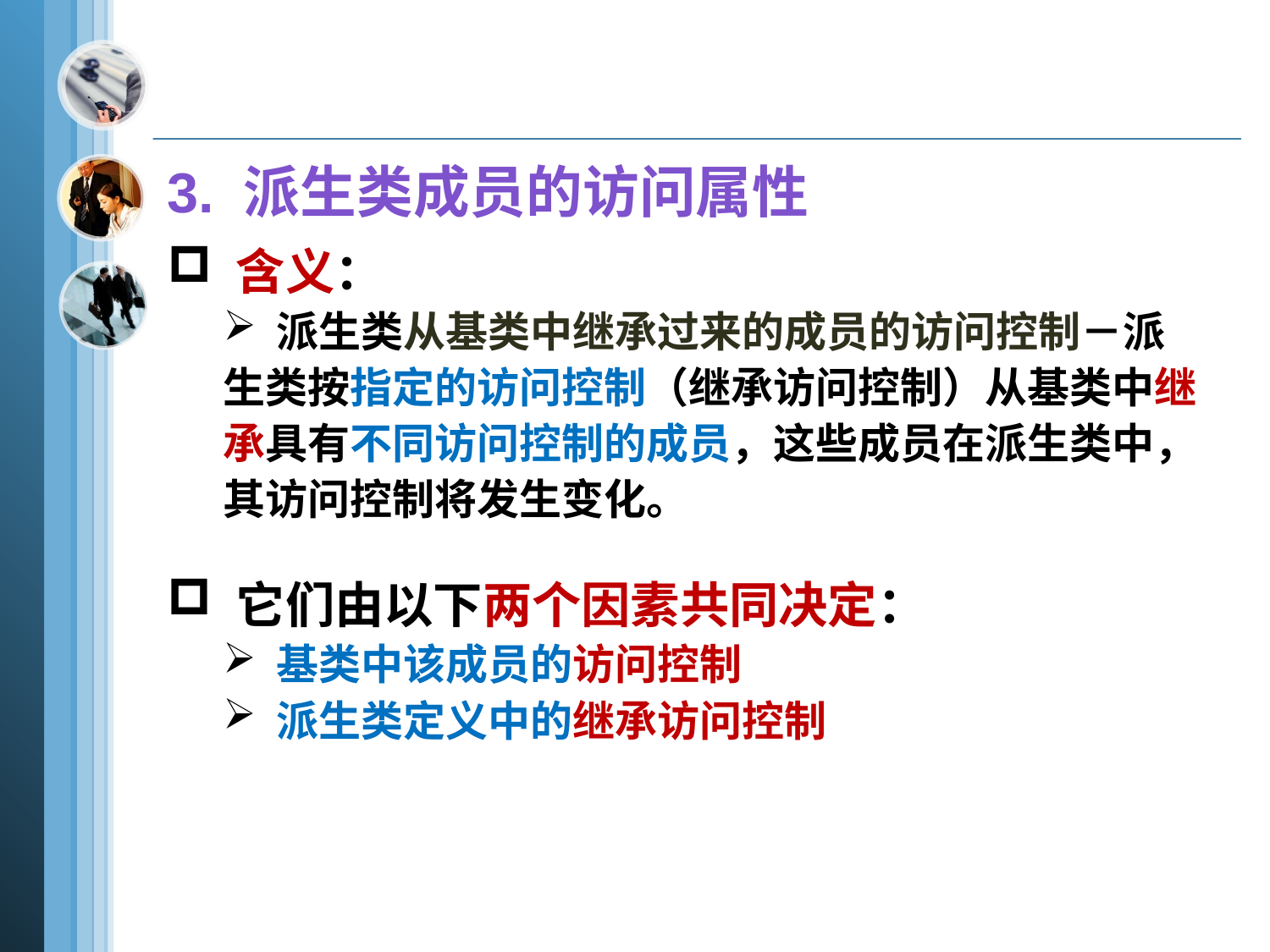

3. 派生类成员的访问属性

 含义：
 派生类从基类中继承过来的成员的访问控制－派生类按指定的访问控制（继承访问控制）从基类中继承具有不同访问控制的成员，这些成员在派生类中，其访问控制将发生变化。
 它们由以下两个因素共同决定：
 基类中该成员的访问控制
 派生类定义中的继承访问控制